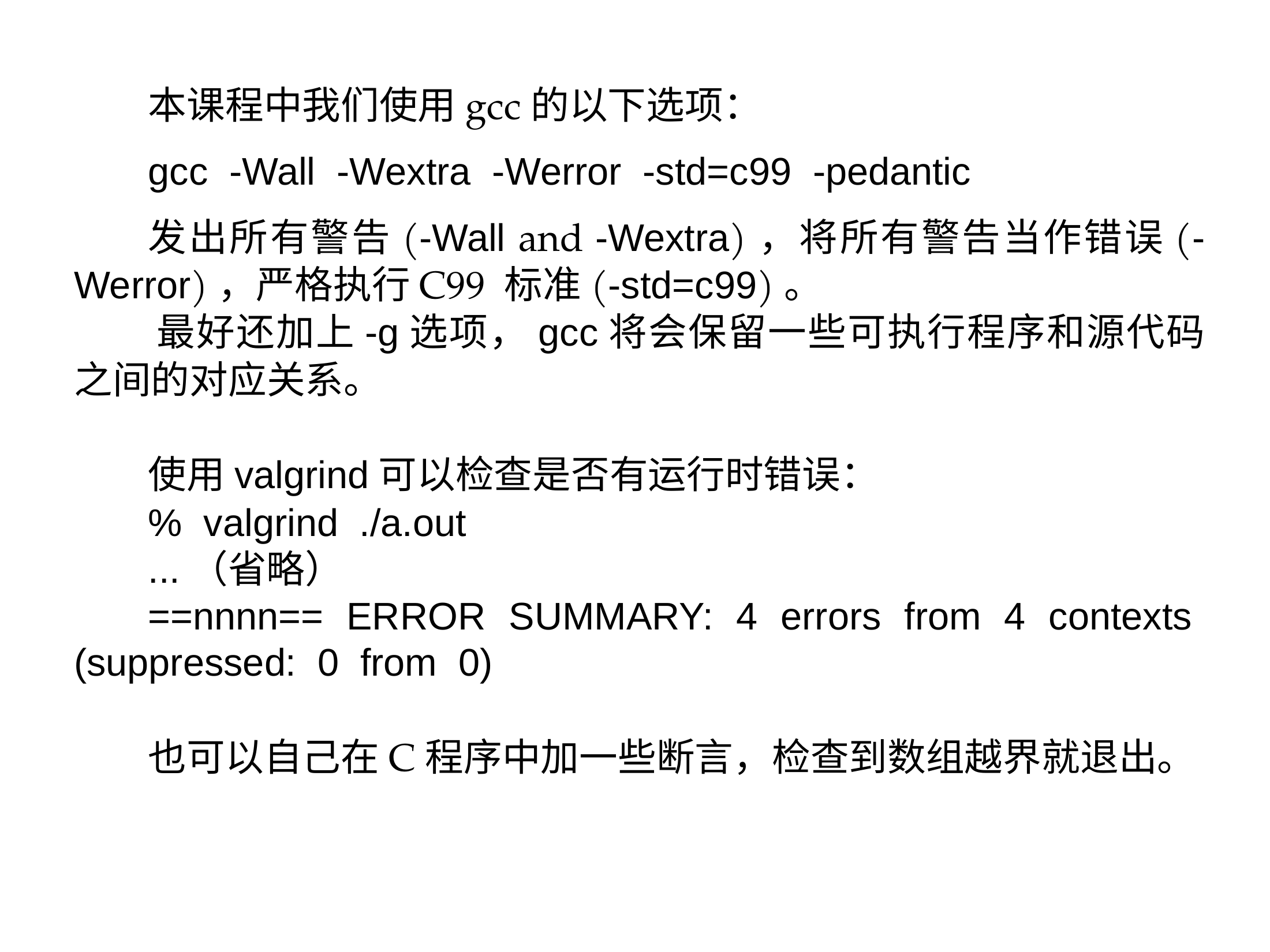

本课程中我们使用gcc的以下选项：
gcc  -Wall  -Wextra  -Werror  -std=c99  -pedantic
发出所有警告(-Wall and -Wextra)，将所有警告当作错误(-Werror)，严格执行C99 标准(-std=c99)。
最好还加上-g选项，gcc将会保留一些可执行程序和源代码之间的对应关系。

使用valgrind可以检查是否有运行时错误：
%  valgrind  ./a.out
...（省略）
==nnnn==  ERROR  SUMMARY:  4  errors  from  4  contexts  (suppressed:  0  from  0)

也可以自己在C程序中加一些断言，检查到数组越界就退出。